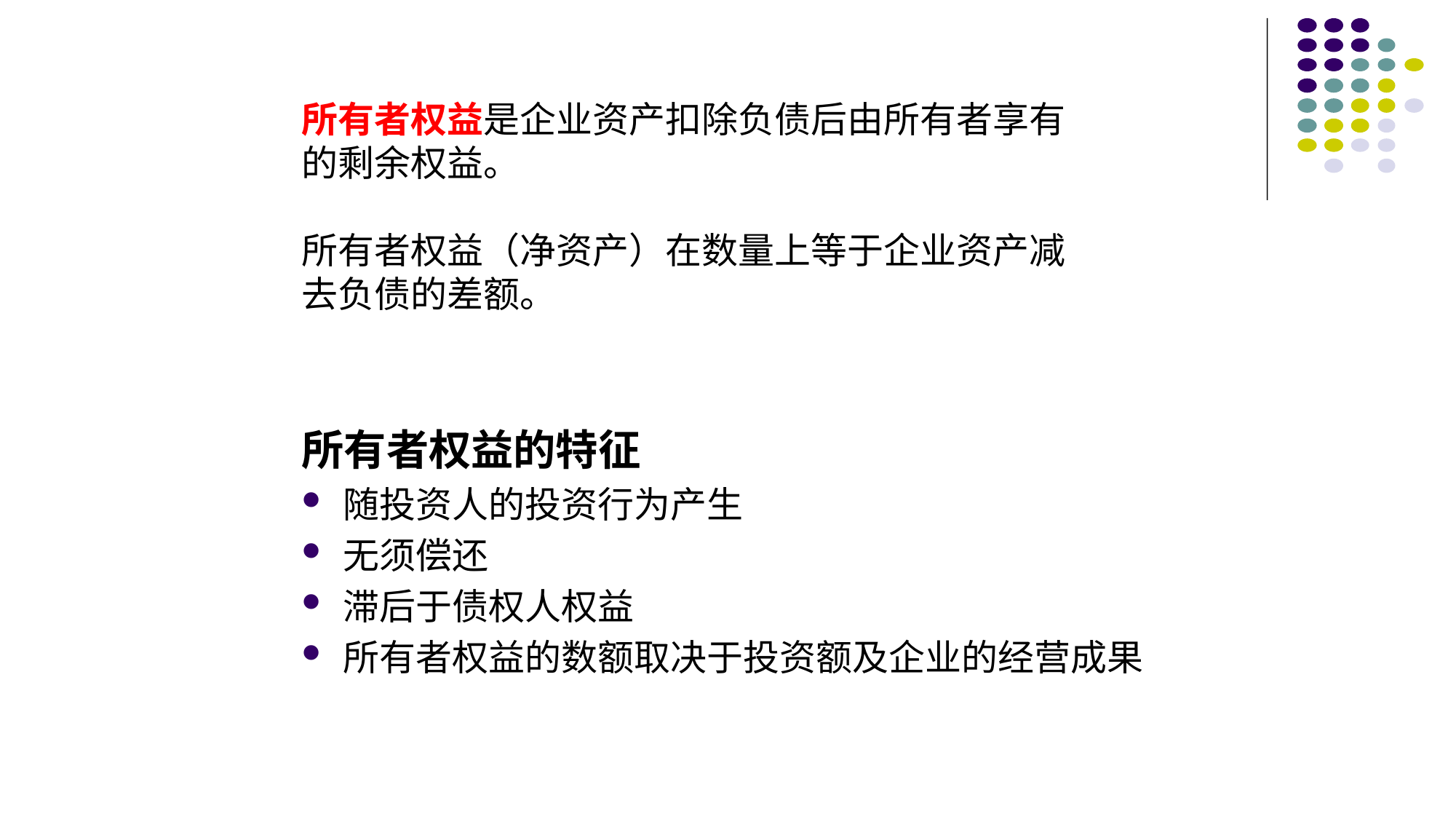

所有者权益是企业资产扣除负债后由所有者享有的剩余权益。

所有者权益（净资产）在数量上等于企业资产减去负债的差额。

所有者权益的特征
随投资人的投资行为产生
无须偿还
滞后于债权人权益
所有者权益的数额取决于投资额及企业的经营成果